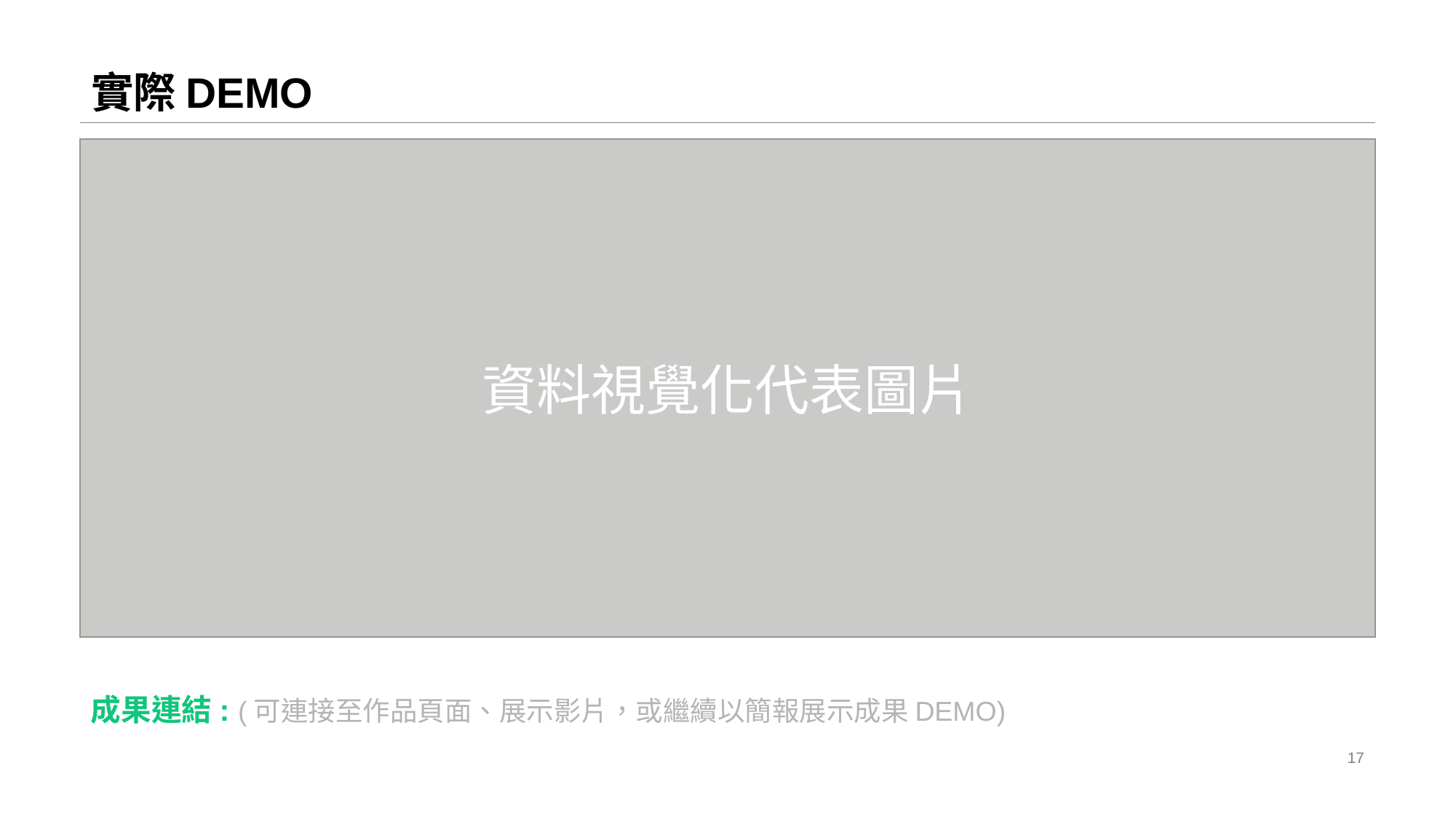

# 實際DEMO
資料視覺化代表圖片
成果連結: (可連接至作品頁面、展示影片，或繼續以簡報展示成果DEMO)
17